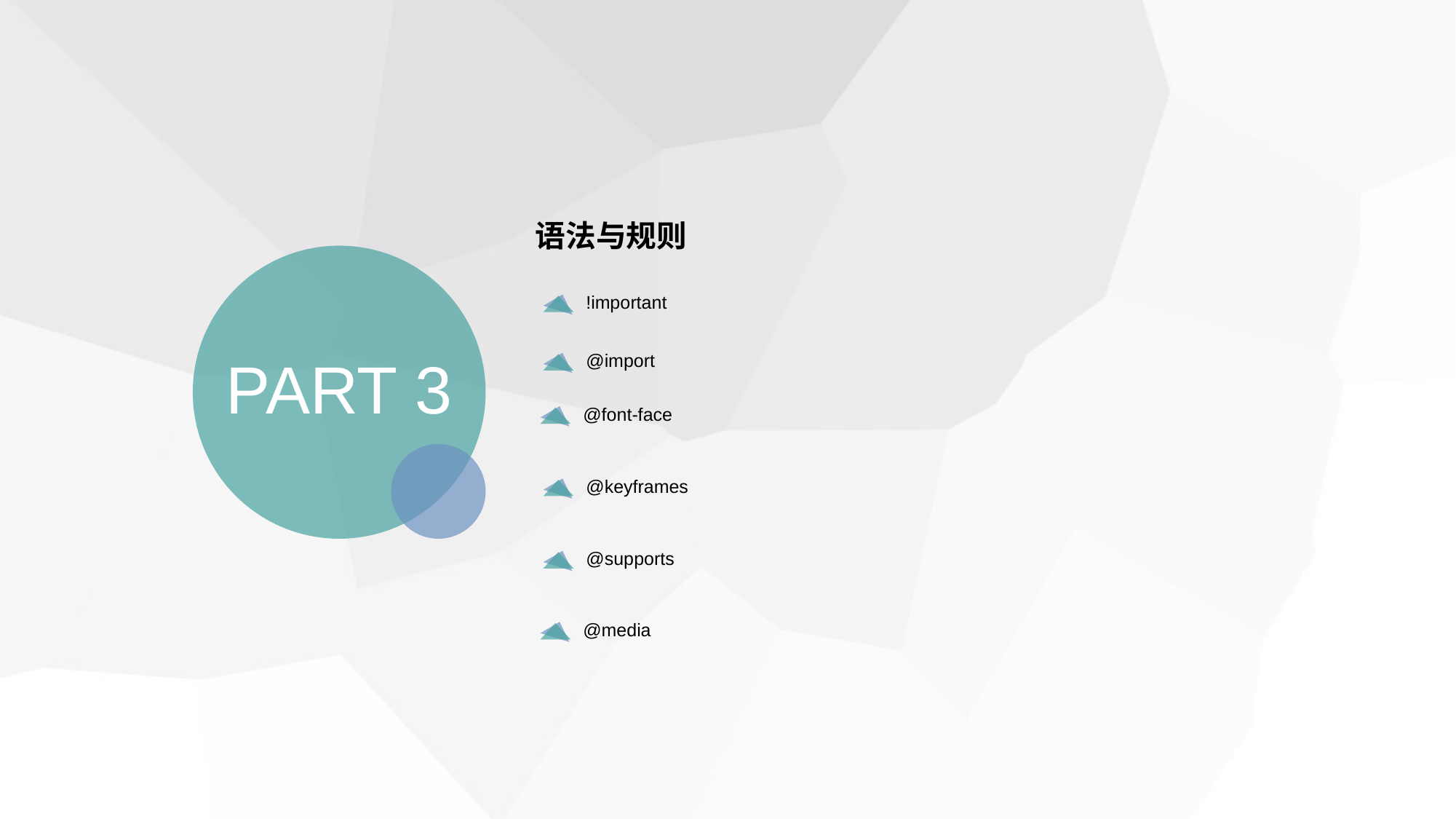

语法与规则

!important

PART 3
@import

@font-face

@keyframes

@supports

@media